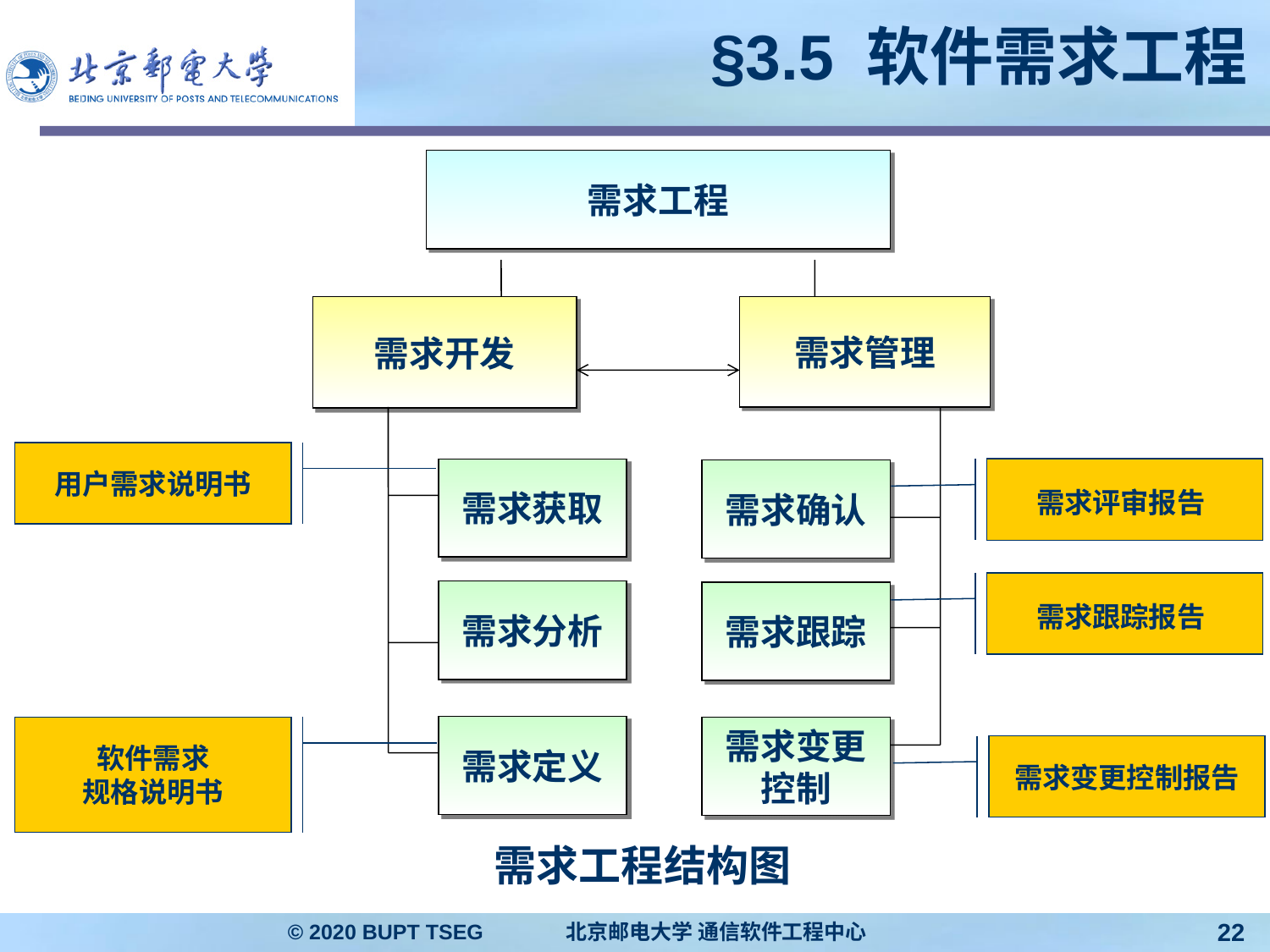

# §3.5 软件需求工程
需求工程

需求管理
需求开发

用户需求说明书
需求评审报告
需求获取
需求确认

需求跟踪报告
需求分析
需求跟踪

需求定义
软件需求
规格说明书
需求变更控制

需求变更控制报告
需求工程结构图
© 2020 BUPT TSEG             北京邮电大学 通信软件工程中心